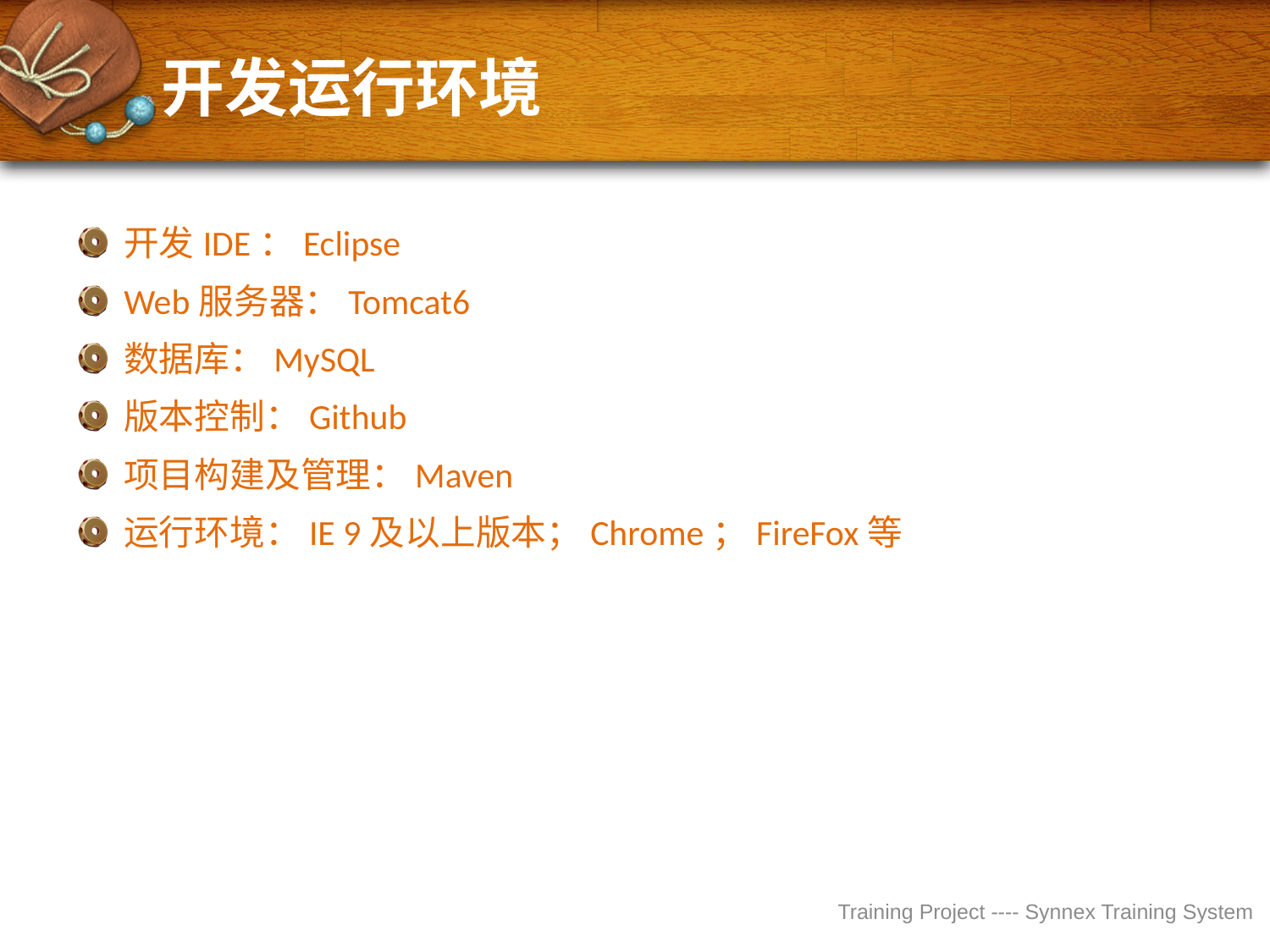

# 开发运行环境
开发IDE：Eclipse
Web服务器：Tomcat6
数据库：MySQL
版本控制：Github
项目构建及管理：Maven
运行环境：IE 9及以上版本；Chrome；FireFox等

Training Project ---- Synnex Training System